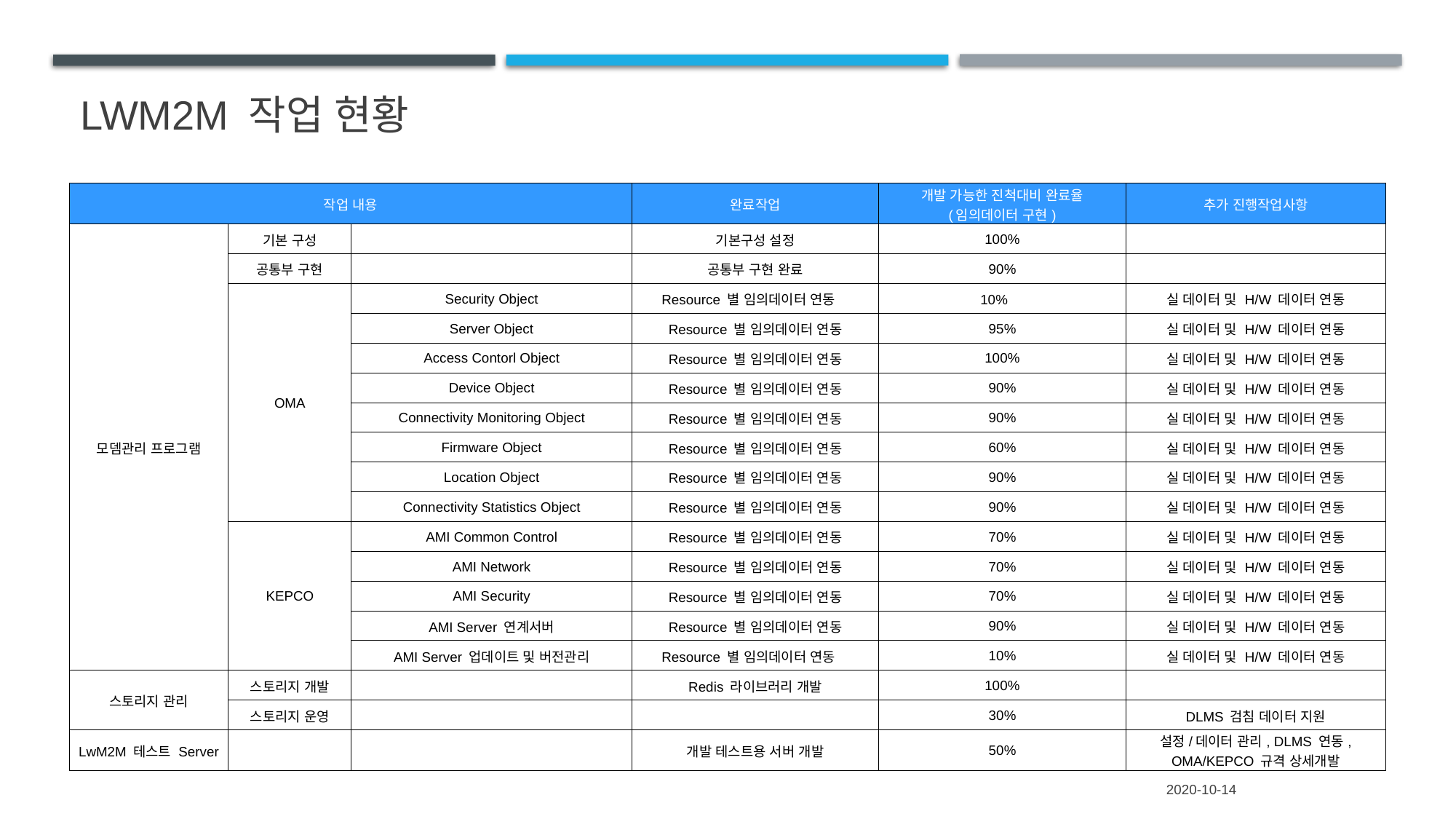

# Lwm2m 작업 현황
| 작업 내용 |  |  | 완료작업 | 개발 가능한 진척대비 완료율 (임의데이터 구현) | 추가 진행작업사항 |
| --- | --- | --- | --- | --- | --- |
| 모뎀관리 프로그램 | 기본 구성 |  | 기본구성 설정 | 100% |  |
|  | 공통부 구현 |  | 공통부 구현 완료 | 90% |  |
|  | OMA | Security Object | Resource 별 임의데이터 연동 | 10% | 실 데이터 및 H/W 데이터 연동 |
|  |  | Server Object | Resource 별 임의데이터 연동 | 95% | 실 데이터 및 H/W 데이터 연동 |
|  |  | Access Contorl Object | Resource 별 임의데이터 연동 | 100% | 실 데이터 및 H/W 데이터 연동 |
|  |  | Device Object | Resource 별 임의데이터 연동 | 90% | 실 데이터 및 H/W 데이터 연동 |
|  |  | Connectivity Monitoring Object | Resource 별 임의데이터 연동 | 90% | 실 데이터 및 H/W 데이터 연동 |
|  |  | Firmware Object | Resource 별 임의데이터 연동 | 60% | 실 데이터 및 H/W 데이터 연동 |
|  |  | Location Object | Resource 별 임의데이터 연동 | 90% | 실 데이터 및 H/W 데이터 연동 |
|  |  | Connectivity Statistics Object | Resource 별 임의데이터 연동 | 90% | 실 데이터 및 H/W 데이터 연동 |
|  | KEPCO | AMI Common Control | Resource 별 임의데이터 연동 | 70% | 실 데이터 및 H/W 데이터 연동 |
|  |  | AMI Network | Resource 별 임의데이터 연동 | 70% | 실 데이터 및 H/W 데이터 연동 |
|  |  | AMI Security | Resource 별 임의데이터 연동 | 70% | 실 데이터 및 H/W 데이터 연동 |
|  |  | AMI Server 연계서버 | Resource 별 임의데이터 연동 | 90% | 실 데이터 및 H/W 데이터 연동 |
|  |  | AMI Server 업데이트 및 버전관리 | Resource 별 임의데이터 연동 | 10% | 실 데이터 및 H/W 데이터 연동 |
| 스토리지 관리 | 스토리지 개발 |  | Redis 라이브러리 개발 | 100% |  |
|  | 스토리지 운영 |  |  | 30% | DLMS 검침 데이터 지원 |
| LwM2M 테스트 Server |  |  | 개발 테스트용 서버 개발 | 50% | 설정/데이터 관리, DLMS 연동, OMA/KEPCO 규격 상세개발 |
2020-10-14